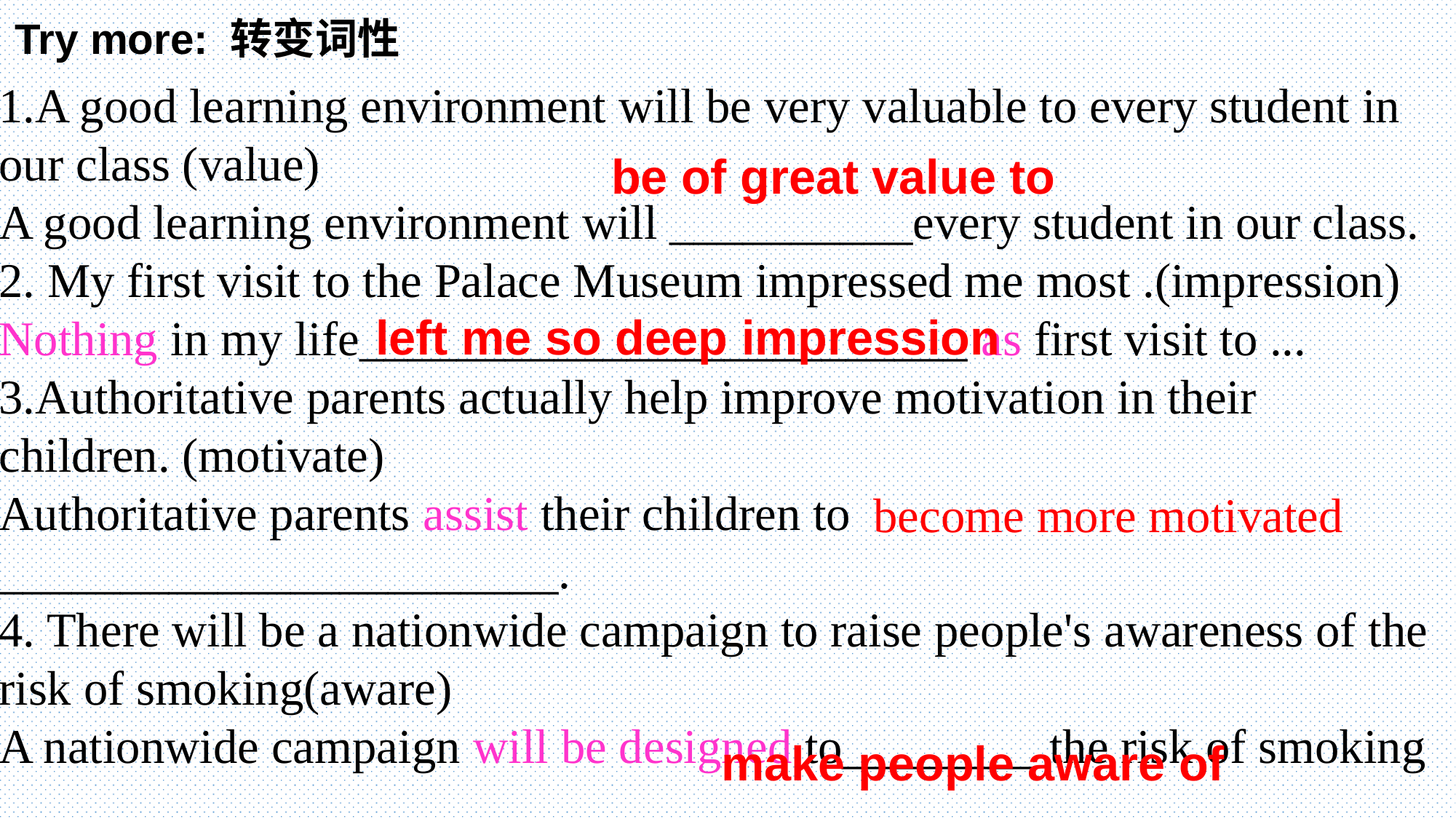

Try more: 转变词性
1.A good learning environment will be very valuable to every student in our class (value)
A good learning environment will __________every student in our class.
2. My first visit to the Palace Museum impressed me most .(impression)
Nothing in my life_________________________ as first visit to ...
3.Authoritative parents actually help improve motivation in their children. (motivate)
Authoritative parents assist their children to _______________________.
4. There will be a nationwide campaign to raise people's awareness of the risk of smoking(aware)
A nationwide campaign will be designed to________ the risk of smoking
be of great value to
 left me so deep impression
become more motivated
make people aware of